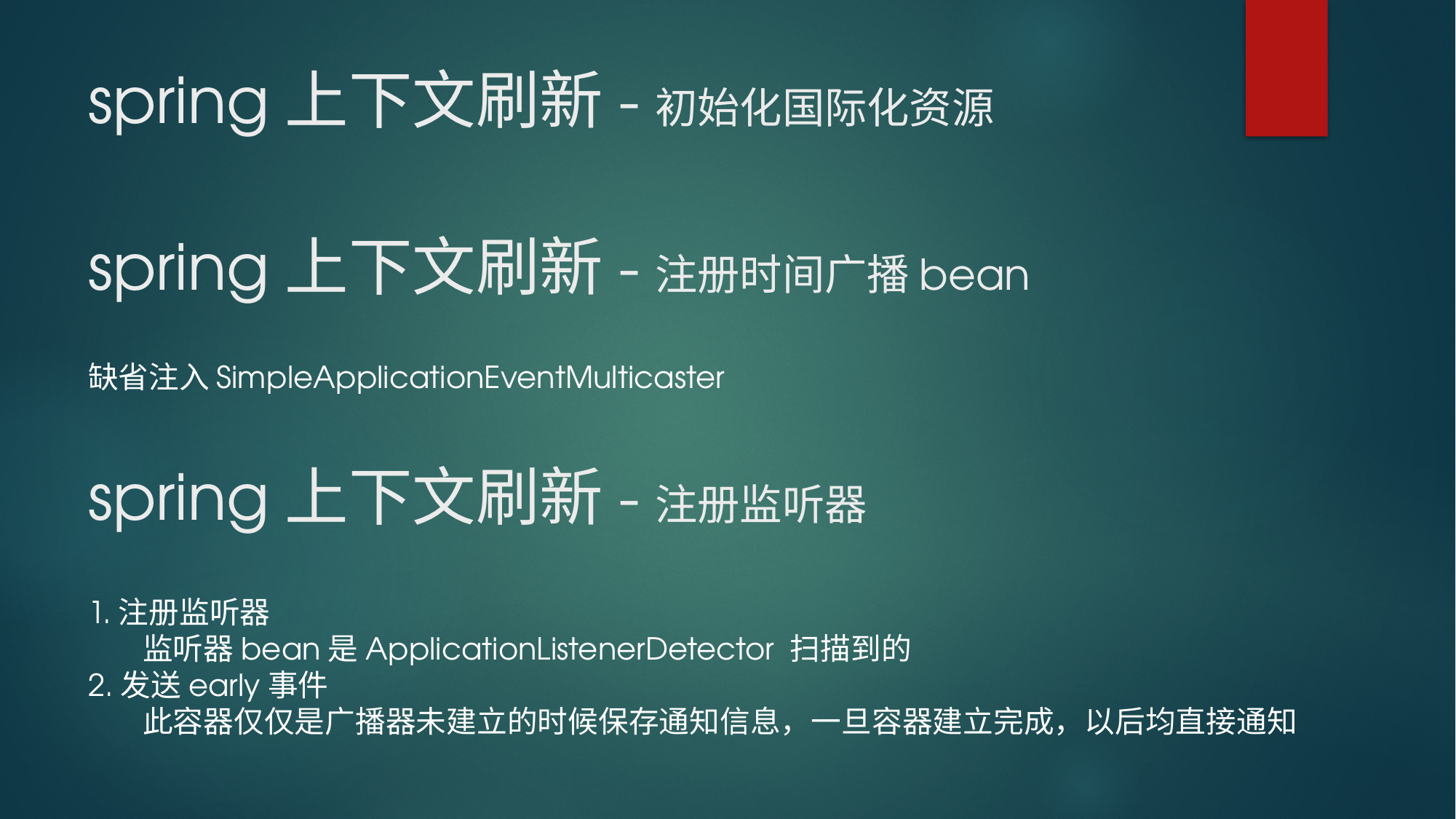

# spring上下文刷新-初始化国际化资源
spring上下文刷新-注册时间广播bean
缺省注入SimpleApplicationEventMulticaster
spring上下文刷新-注册监听器
1.注册监听器
	监听器bean是ApplicationListenerDetector 扫描到的
2.发送early事件
	此容器仅仅是广播器未建立的时候保存通知信息，一旦容器建立完成，以后均直接通知